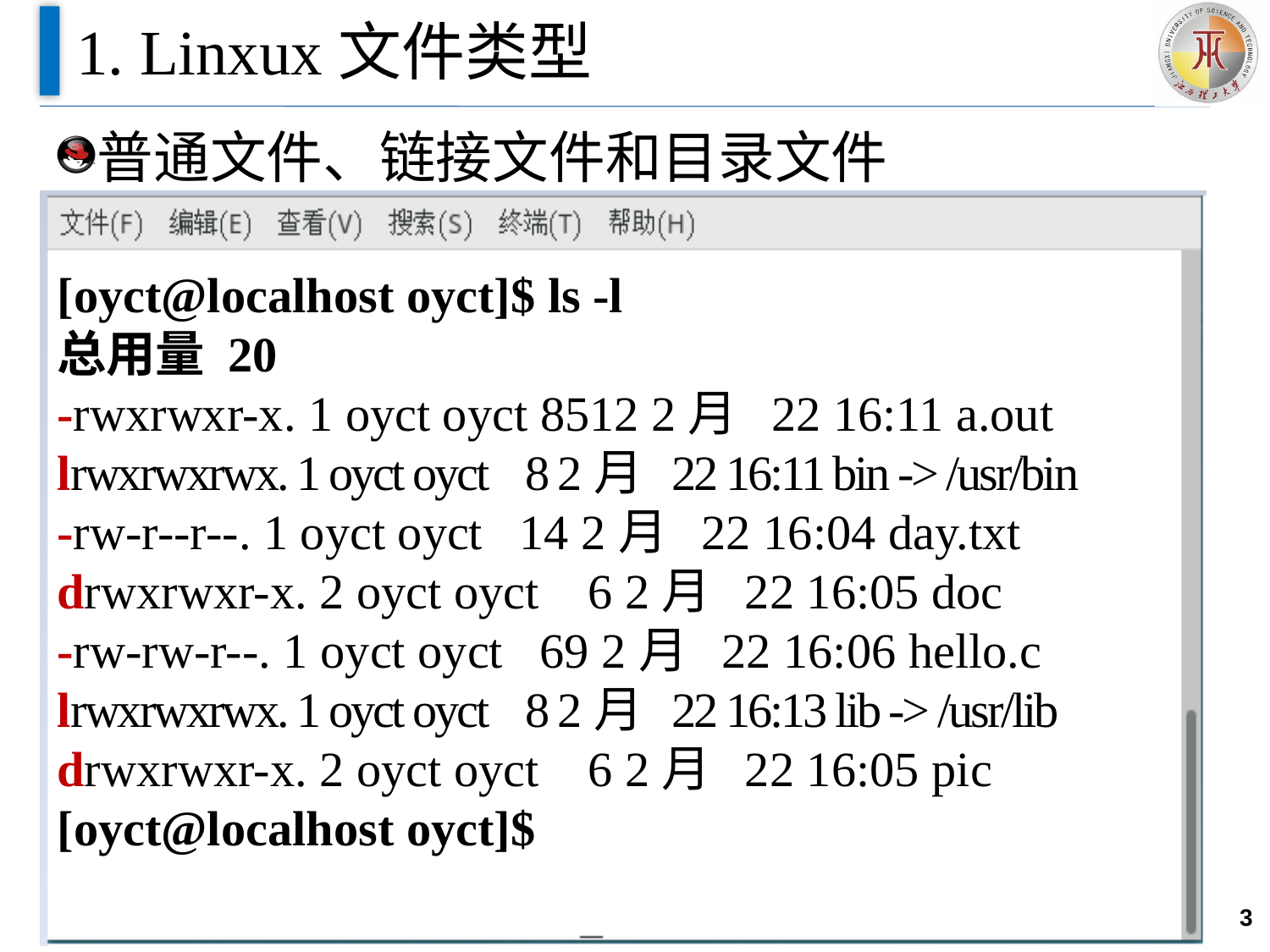

# 1. Linxux文件类型
普通文件、链接文件和目录文件
[oyct@localhost oyct]$ ls -l
总用量 20
-rwxrwxr-x. 1 oyct oyct 8512 2月  22 16:11 a.out
lrwxrwxrwx. 1 oyct oyct    8 2月  22 16:11 bin -> /usr/bin
-rw-r--r--. 1 oyct oyct   14 2月  22 16:04 day.txt
drwxrwxr-x. 2 oyct oyct    6 2月  22 16:05 doc
-rw-rw-r--. 1 oyct oyct   69 2月  22 16:06 hello.c
lrwxrwxrwx. 1 oyct oyct    8 2月  22 16:13 lib -> /usr/lib
drwxrwxr-x. 2 oyct oyct    6 2月  22 16:05 pic
[oyct@localhost oyct]$
3